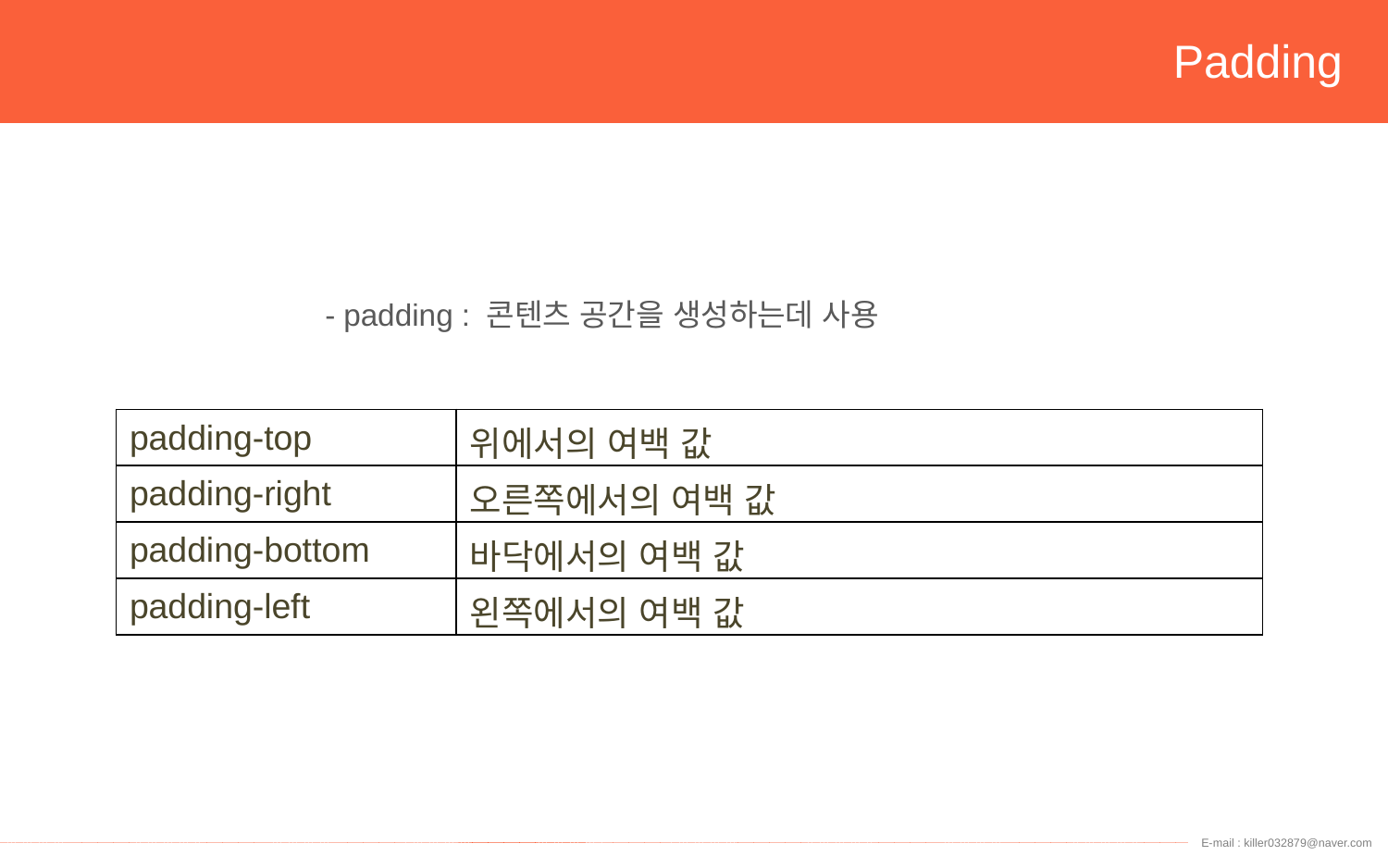

Padding
- padding : 콘텐츠 공간을 생성하는데 사용
| padding-top | 위에서의 여백 값 |
| --- | --- |
| padding-right | 오른쪽에서의 여백 값 |
| padding-bottom | 바닥에서의 여백 값 |
| padding-left | 왼쪽에서의 여백 값 |